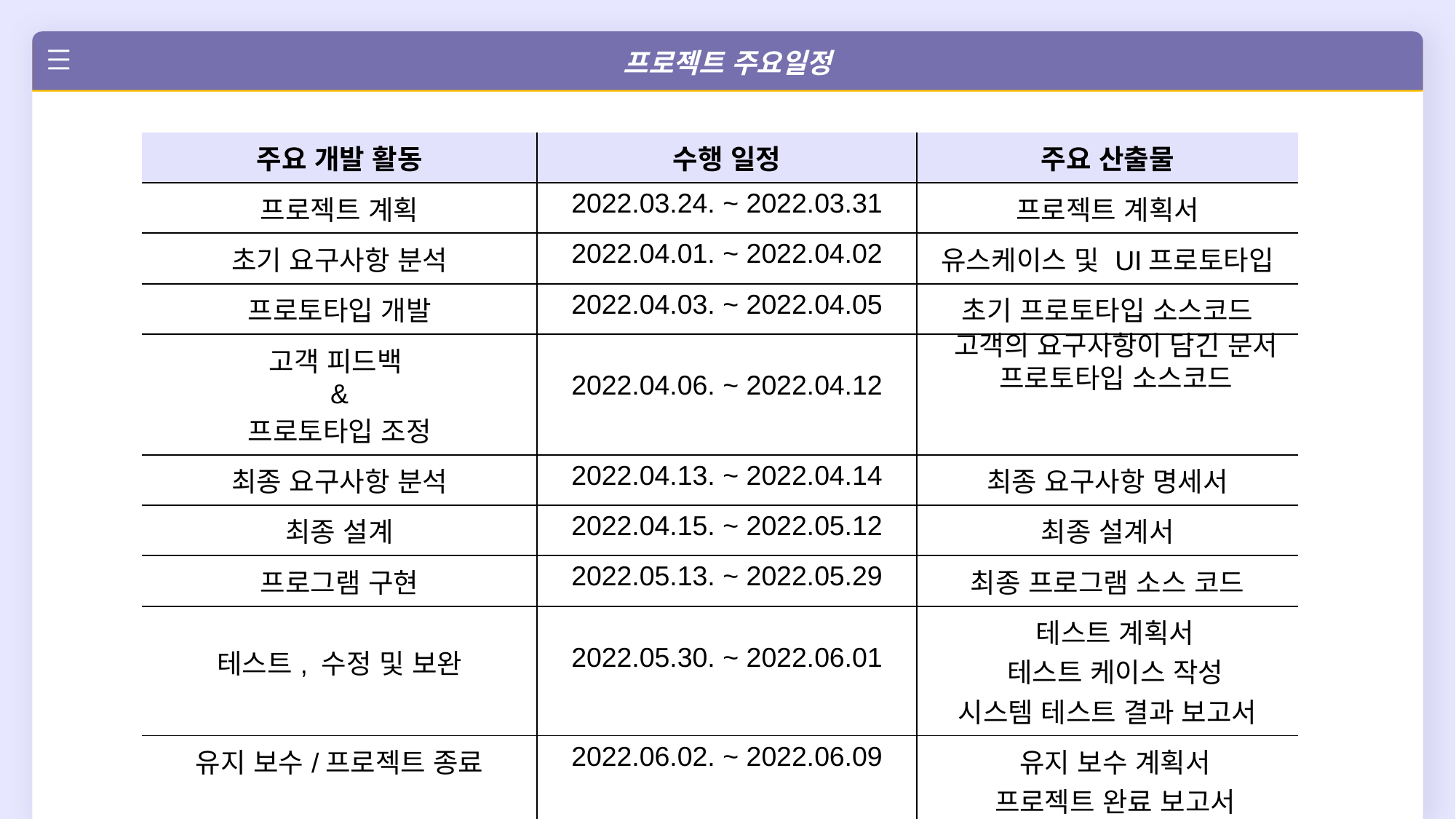

프로젝트 주요일정

| 주요 개발 활동 | 수행 일정 | 주요 산출물 |
| --- | --- | --- |
| 프로젝트 계획 | 2022.03.24. ~ 2022.03.31 | 프로젝트 계획서 |
| 초기 요구사항 분석 | 2022.04.01. ~ 2022.04.02 | 유스케이스 및 UI프로토타입 |
| 프로토타입 개발 | 2022.04.03. ~ 2022.04.05 | 초기 프로토타입 소스코드 |
| 고객 피드백 & 프로토타입 조정 | 2022.04.06. ~ 2022.04.12 |  |
| 최종 요구사항 분석 | 2022.04.13. ~ 2022.04.14 | 최종 요구사항 명세서 |
| 최종 설계 | 2022.04.15. ~ 2022.05.12 | 최종 설계서 |
| 프로그램 구현 | 2022.05.13. ~ 2022.05.29 | 최종 프로그램 소스 코드 |
| 테스트, 수정 및 보완 | 2022.05.30. ~ 2022.06.01 | 테스트 계획서 테스트 케이스 작성 시스템 테스트 결과 보고서 |
| 유지 보수/프로젝트 종료 | 2022.06.02. ~ 2022.06.09 | 유지 보수 계획서 프로젝트 완료 보고서 |
고객의 요구사항이 담긴 문서
프로토타입 소스코드